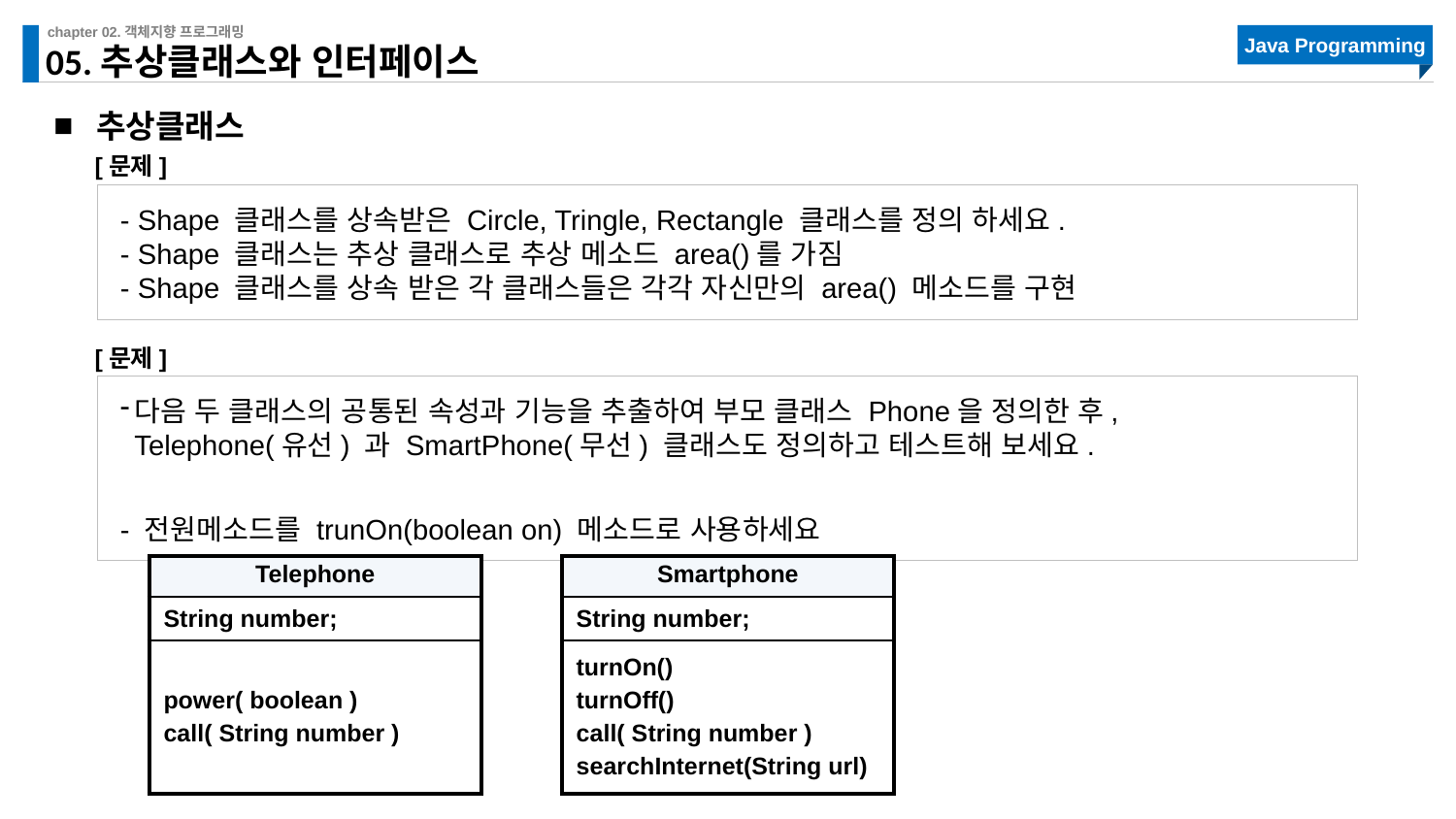

# 05.추상클래스와 인터페이스
추상클래스
[문제]
- Shape 클래스를 상속받은 Circle, Tringle, Rectangle 클래스를 정의 하세요.
- Shape 클래스는 추상 클래스로 추상 메소드 area()를 가짐
- Shape 클래스를 상속 받은 각 클래스들은 각각 자신만의 area() 메소드를 구현

[문제]
다음 두 클래스의 공통된 속성과 기능을 추출하여 부모 클래스 Phone을 정의한 후,
Telephone(유선) 과 SmartPhone(무선) 클래스도 정의하고 테스트해 보세요.

- 전원메소드를 trunOn(boolean on) 메소드로 사용하세요

| Telephone |
| --- |
| String number; |
| power( boolean ) call( String number ) |
| Smartphone |
| --- |
| String number; |
| turnOn() turnOff() call( String number ) searchInternet(String url) |